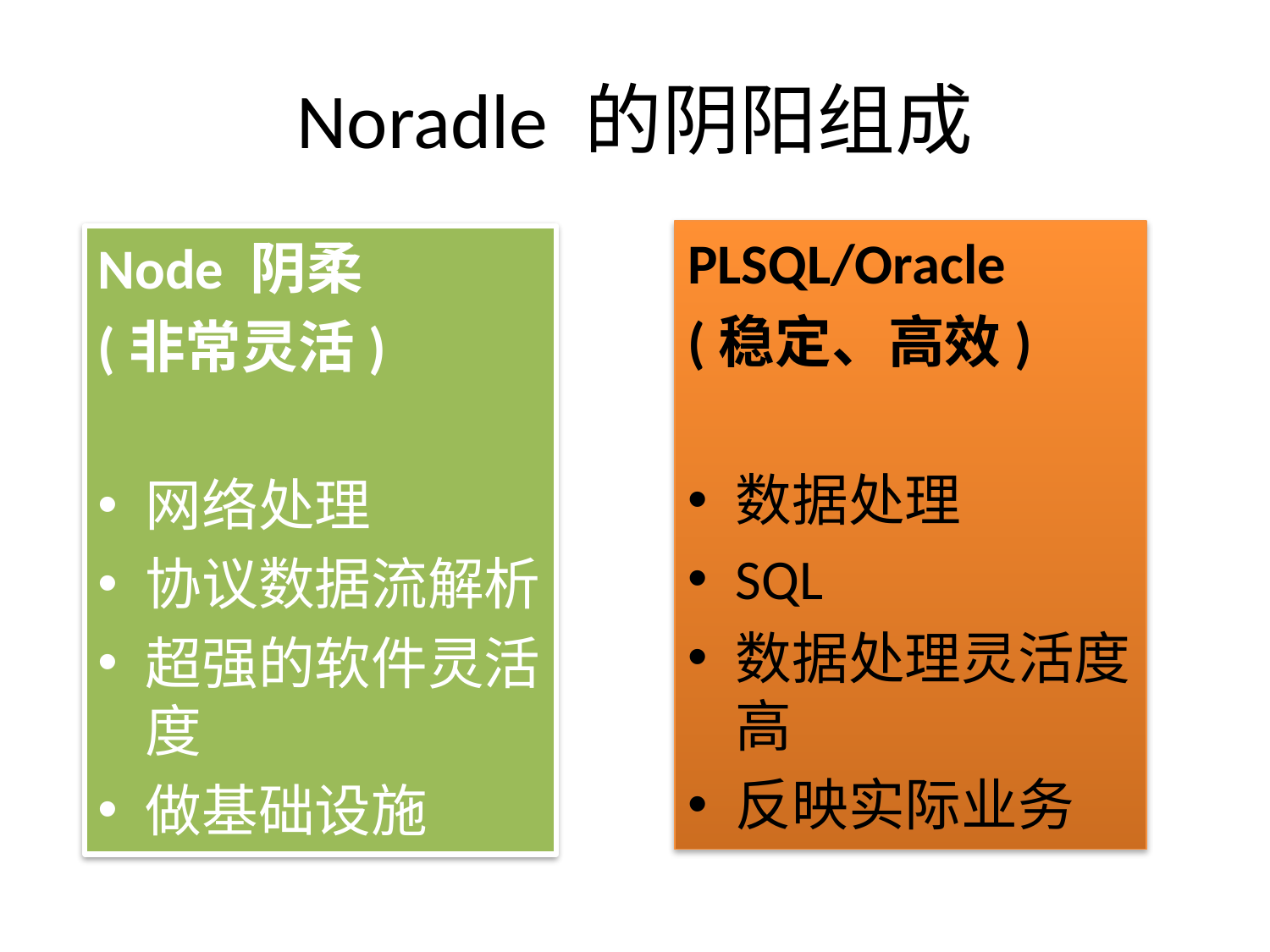

# Noradle 的阴阳组成
PLSQL/Oracle
(稳定、高效)

数据处理
SQL
数据处理灵活度高
反映实际业务
Node 阴柔
(非常灵活)

网络处理
协议数据流解析
超强的软件灵活度
做基础设施